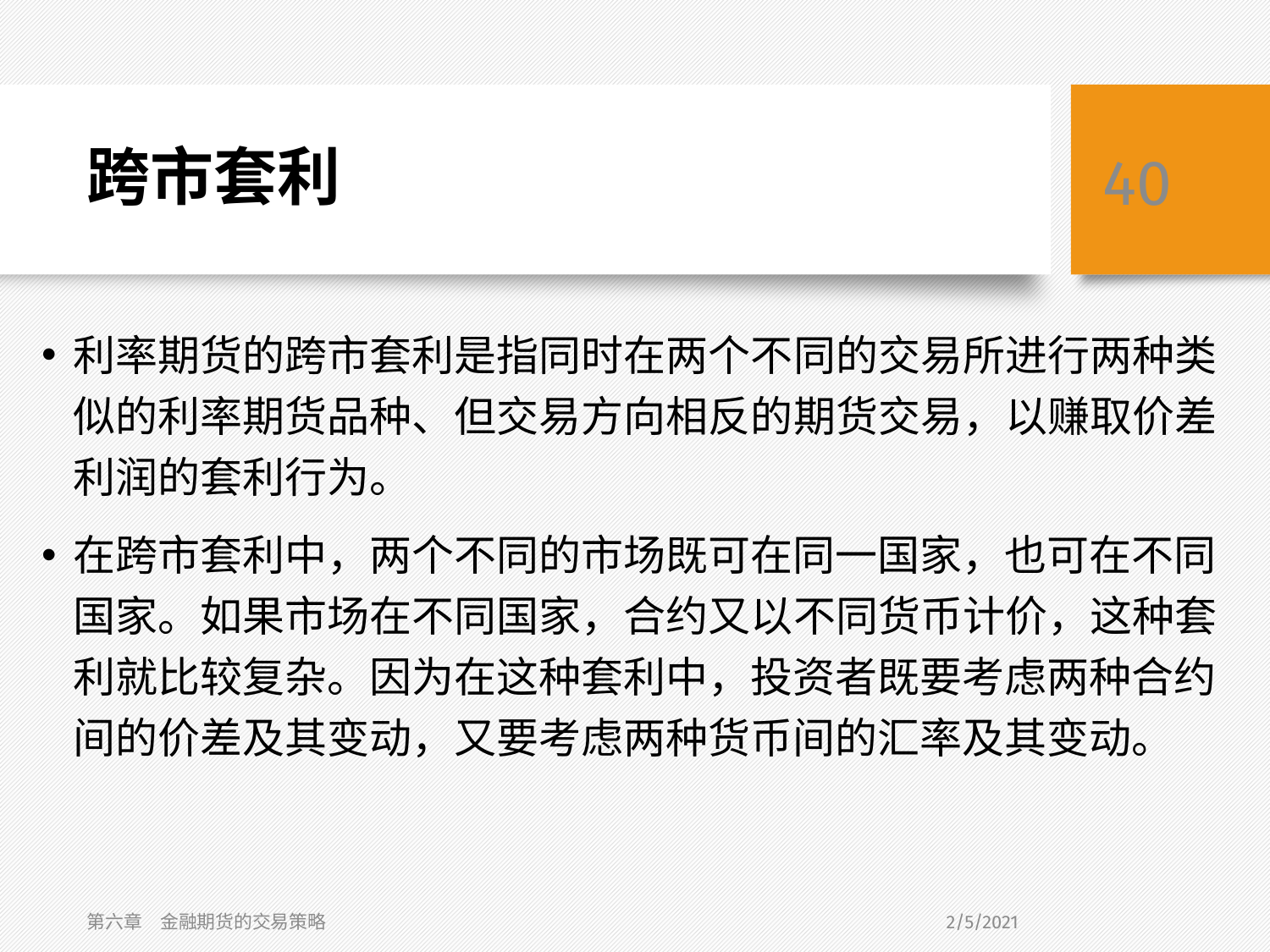

# 跨市套利
40
利率期货的跨市套利是指同时在两个不同的交易所进行两种类似的利率期货品种、但交易方向相反的期货交易，以赚取价差利润的套利行为。
在跨市套利中，两个不同的市场既可在同一国家，也可在不同国家。如果市场在不同国家，合约又以不同货币计价，这种套利就比较复杂。因为在这种套利中，投资者既要考虑两种合约间的价差及其变动，又要考虑两种货币间的汇率及其变动。

2/5/2021
第六章　金融期货的交易策略